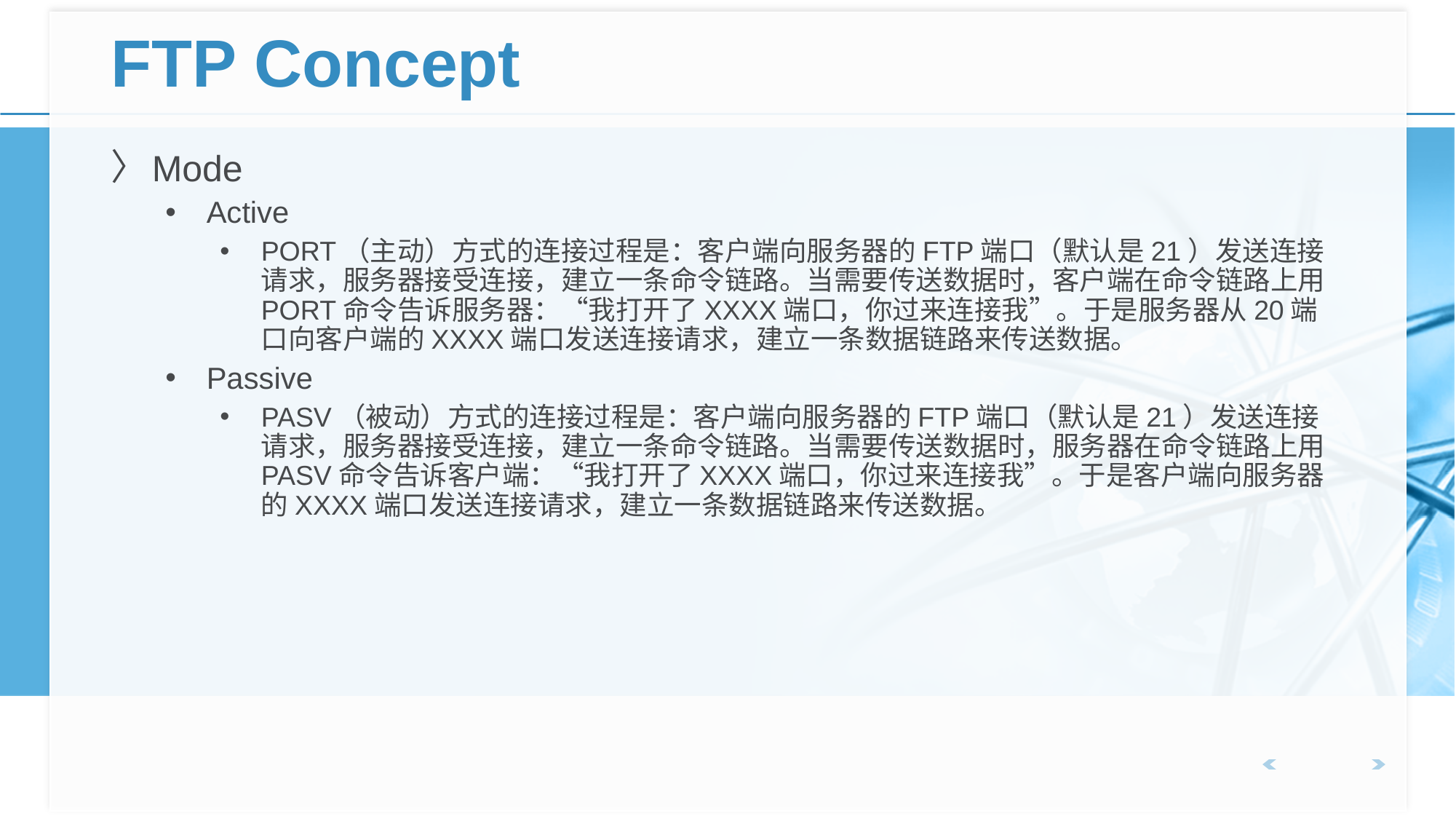

# FTP Concept
Mode
Active
PORT（主动）方式的连接过程是：客户端向服务器的FTP端口（默认是21）发送连接请求，服务器接受连接，建立一条命令链路。当需要传送数据时，客户端在命令链路上用PORT命令告诉服务器：“我打开了XXXX端口，你过来连接我”。于是服务器从20端口向客户端的XXXX端口发送连接请求，建立一条数据链路来传送数据。
Passive
PASV（被动）方式的连接过程是：客户端向服务器的FTP端口（默认是21）发送连接请求，服务器接受连接，建立一条命令链路。当需要传送数据时，服务器在命令链路上用PASV命令告诉客户端：“我打开了XXXX端口，你过来连接我”。于是客户端向服务器的XXXX端口发送连接请求，建立一条数据链路来传送数据。